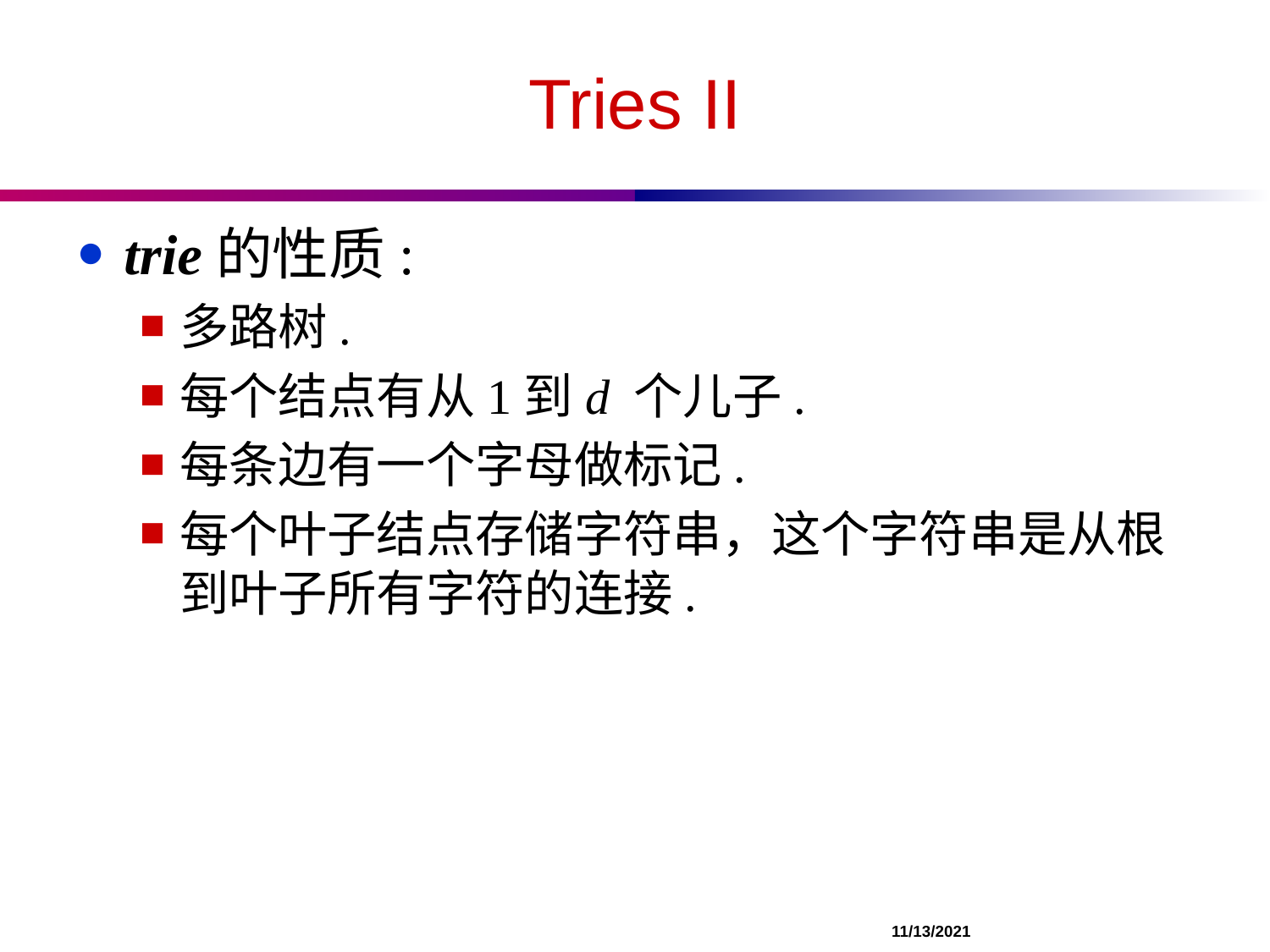

# Tries II
trie的性质:
多路树.
每个结点有从1到d 个儿子.
每条边有一个字母做标记.
每个叶子结点存储字符串，这个字符串是从根到叶子所有字符的连接.
		 				            11/13/2021